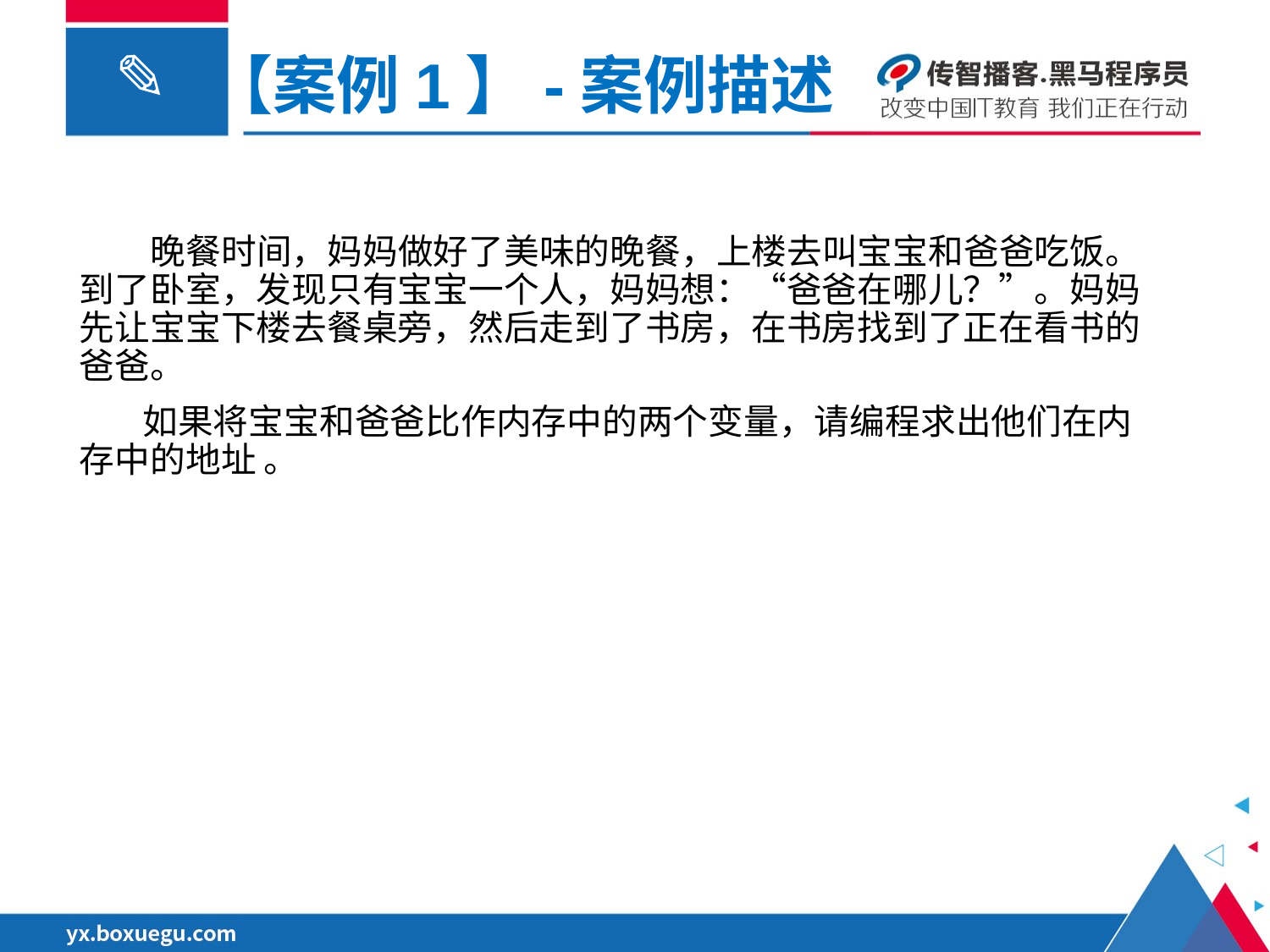

【案例1】-案例描述
        晚餐时间，妈妈做好了美味的晚餐，上楼去叫宝宝和爸爸吃饭。到了卧室，发现只有宝宝一个人，妈妈想：“爸爸在哪儿？”。妈妈先让宝宝下楼去餐桌旁，然后走到了书房，在书房找到了正在看书的爸爸。
       如果将宝宝和爸爸比作内存中的两个变量，请编程求出他们在内存中的地址 。